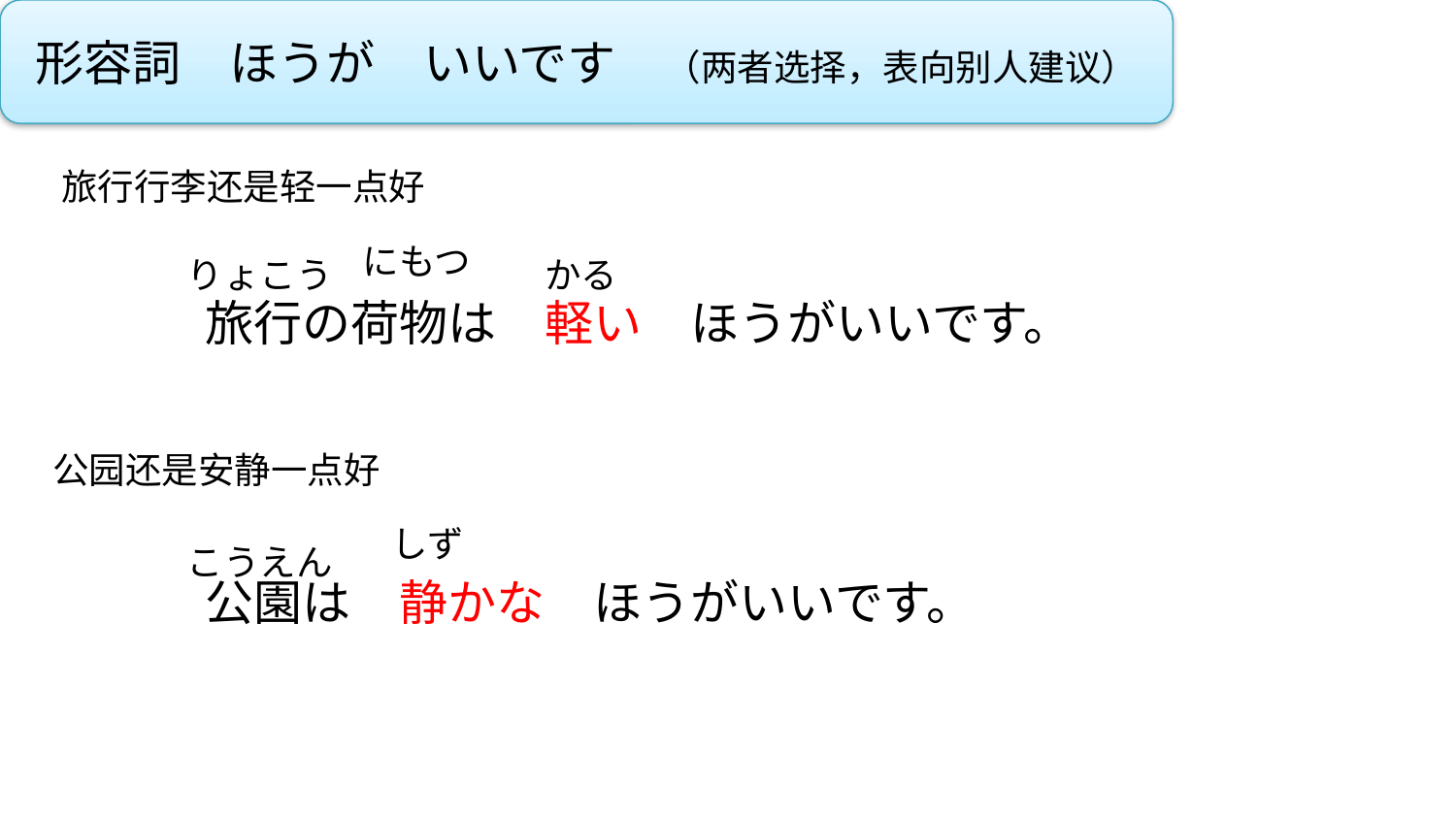

形容詞　ほうが　いいです　（两者选择，表向别人建议）
旅行行李还是轻一点好
にもつ
りょこう
かる
旅行の荷物は　軽い　ほうがいいです。
公园还是安静一点好
しず
こうえん
公園は　静かな　ほうがいいです。